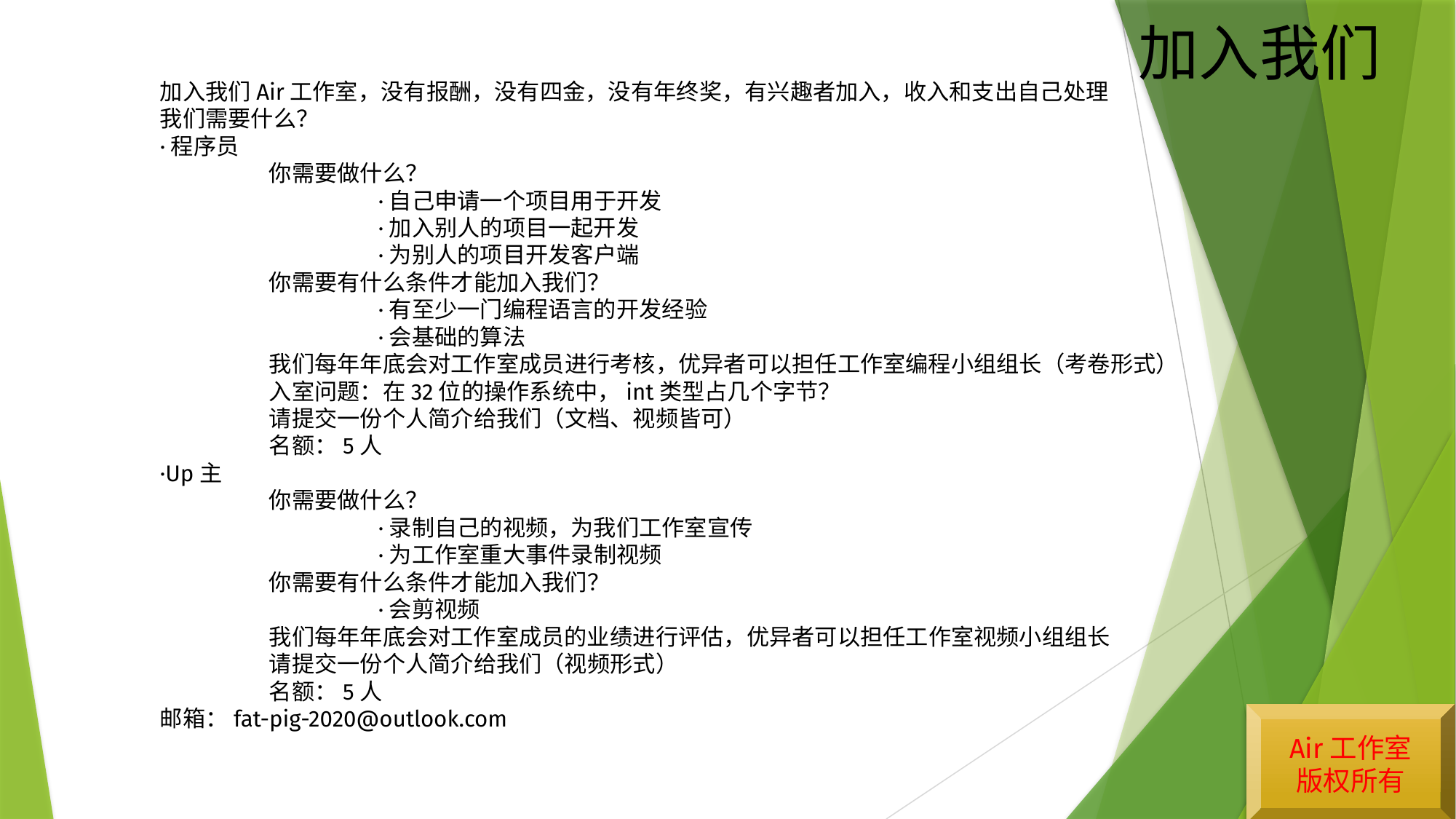

加入我们
	加入我们Air工作室，没有报酬，没有四金，没有年终奖，有兴趣者加入，收入和支出自己处理
	我们需要什么？
	·程序员
		你需要做什么？
			·自己申请一个项目用于开发
			·加入别人的项目一起开发
			·为别人的项目开发客户端
		你需要有什么条件才能加入我们？
			·有至少一门编程语言的开发经验
			·会基础的算法
		我们每年年底会对工作室成员进行考核，优异者可以担任工作室编程小组组长（考卷形式）
		入室问题：在32位的操作系统中，int类型占几个字节？
		请提交一份个人简介给我们（文档、视频皆可）
		名额：5人
	·Up主
		你需要做什么？
			·录制自己的视频，为我们工作室宣传
			·为工作室重大事件录制视频
		你需要有什么条件才能加入我们？
			·会剪视频
		我们每年年底会对工作室成员的业绩进行评估，优异者可以担任工作室视频小组组长
		请提交一份个人简介给我们（视频形式）
		名额：5人
	邮箱：fat-pig-2020@outlook.com

### Chart

| Category |
|---|
Air工作室
版权所有